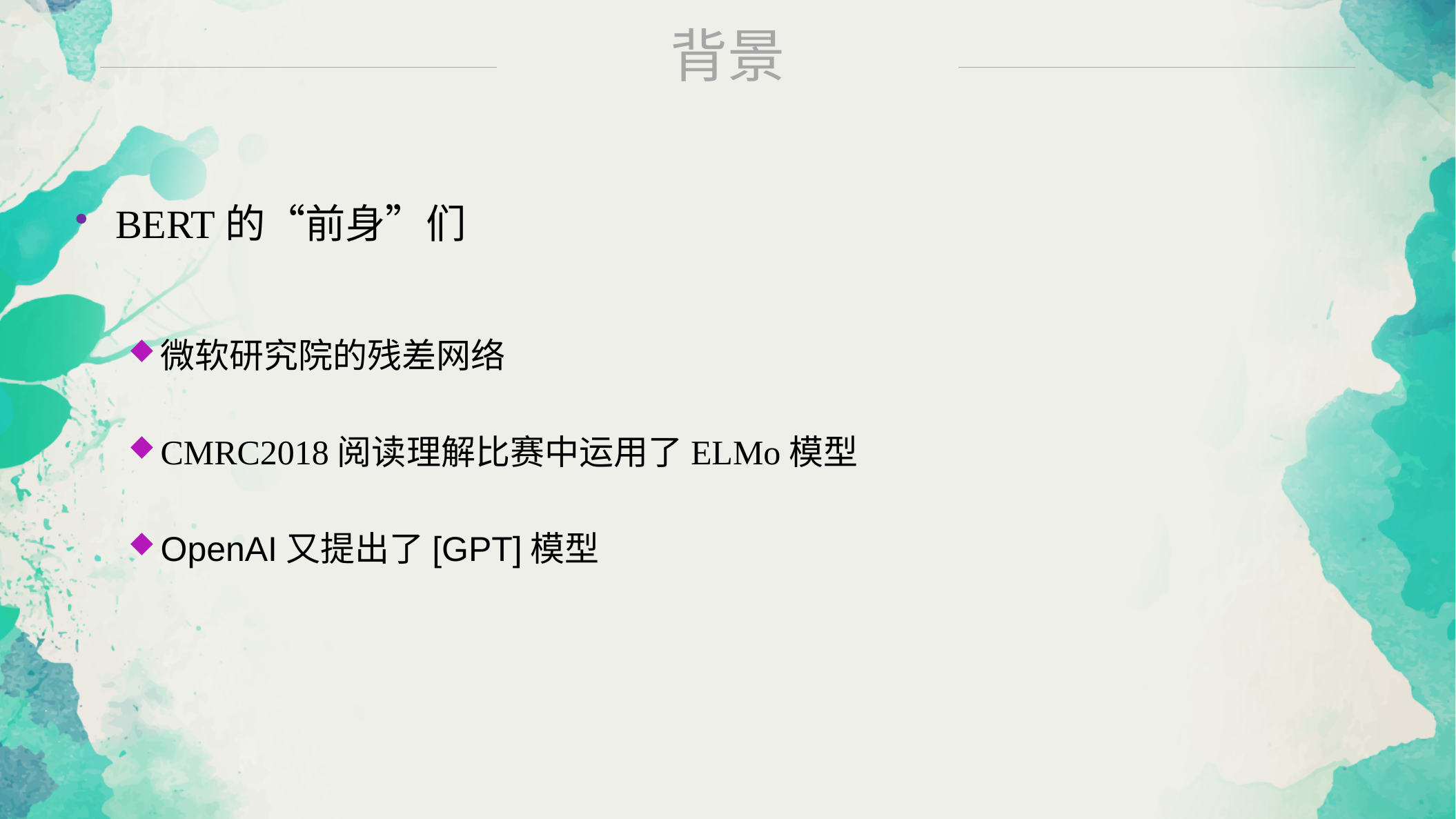

背景
BERT的“前身”们

微软研究院的残差网络

CMRC2018阅读理解比赛中运用了ELMo模型

OpenAI又提出了[GPT]模型